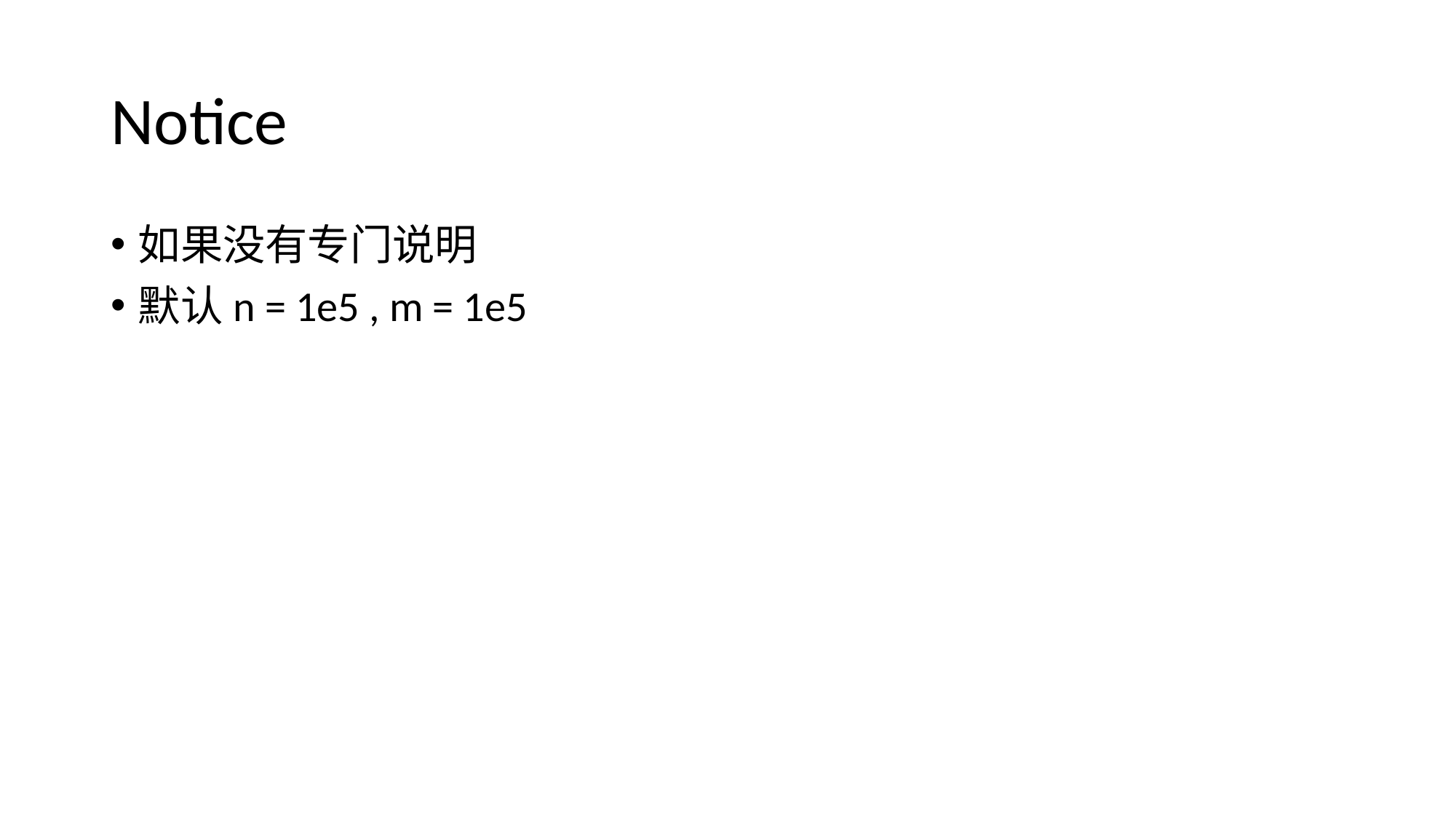

# Notice
如果没有专门说明
默认n = 1e5 , m = 1e5